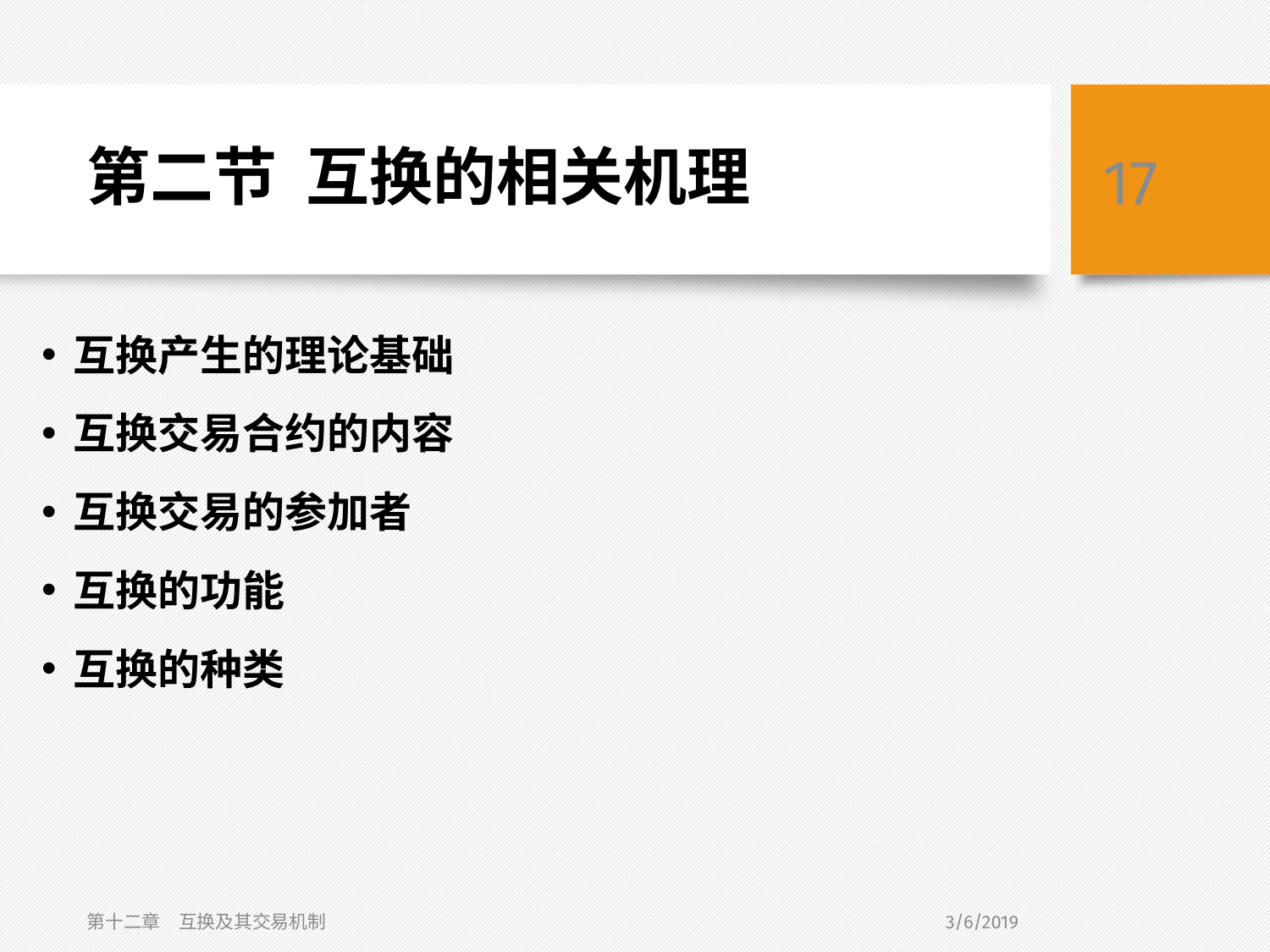

# 第二节  互换的相关机理
17
互换产生的理论基础
互换交易合约的内容
互换交易的参加者
互换的功能
互换的种类
3/6/2019
第十二章　互换及其交易机制